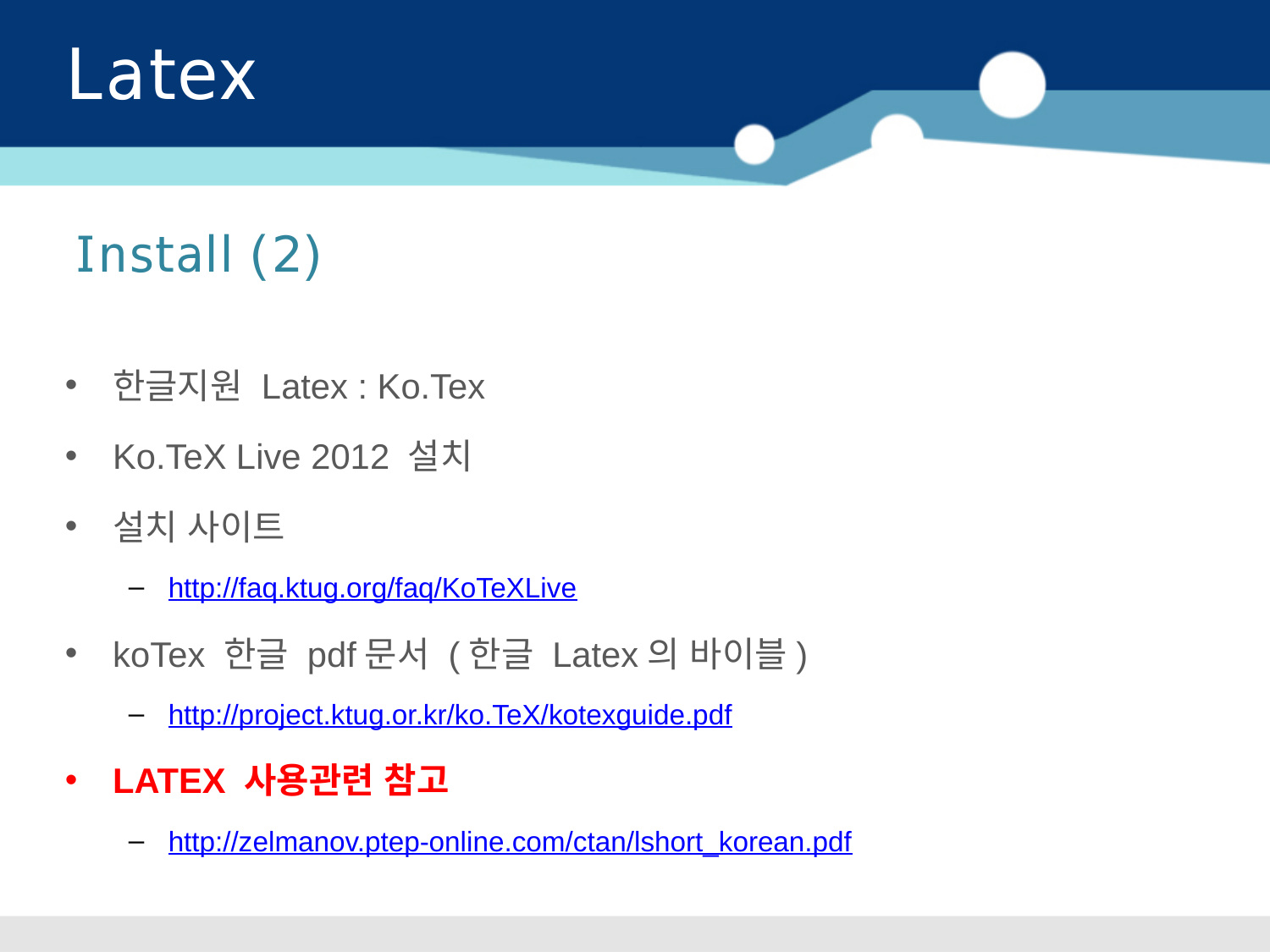

Latex
Install (2)
한글지원 Latex : Ko.Tex
Ko.TeX Live 2012 설치
설치 사이트
http://faq.ktug.org/faq/KoTeXLive
koTex 한글 pdf문서 (한글 Latex의 바이블)
http://project.ktug.or.kr/ko.TeX/kotexguide.pdf
LATEX 사용관련 참고
http://zelmanov.ptep-online.com/ctan/lshort_korean.pdf